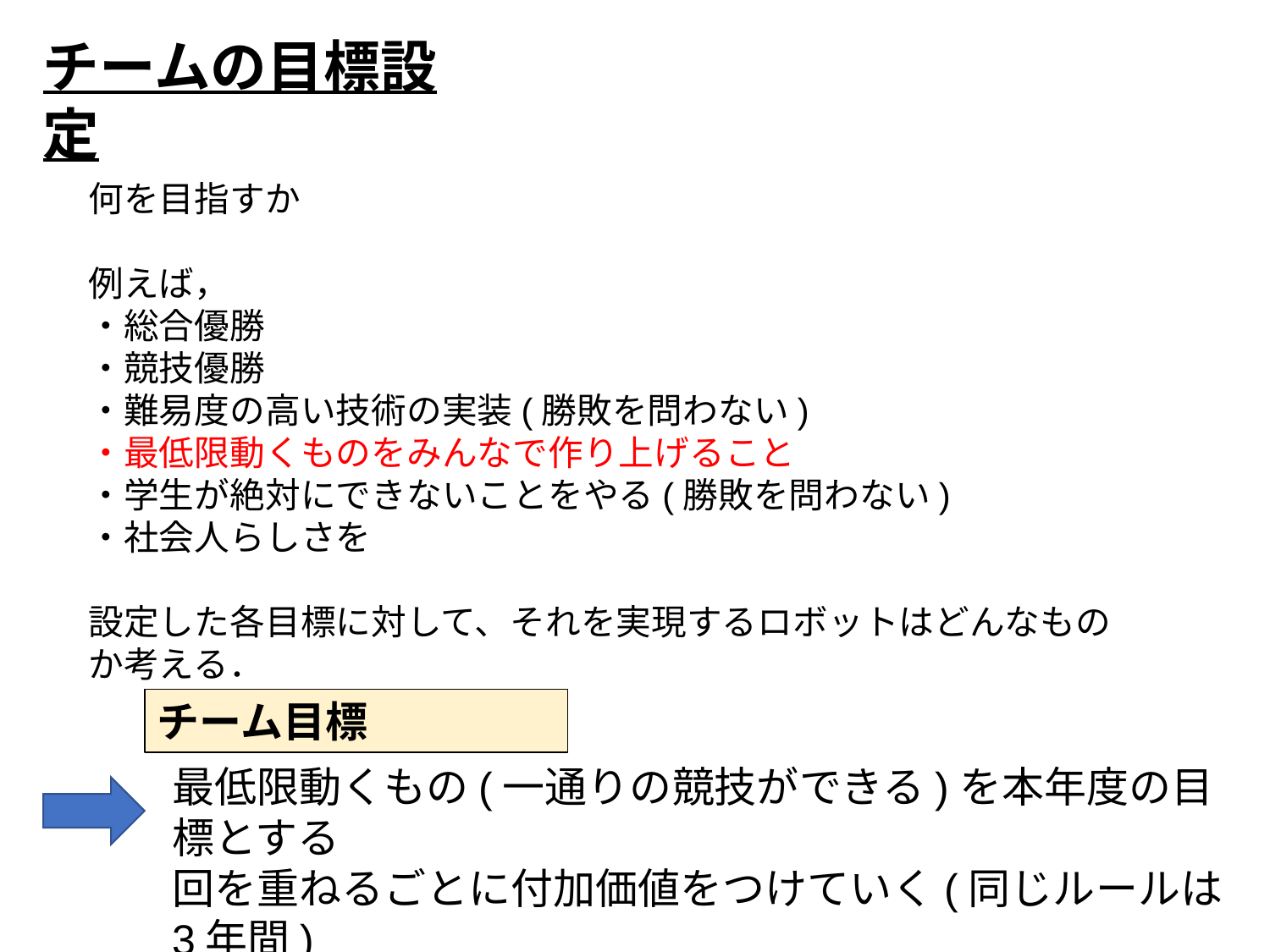

チームの目標設定
何を目指すか

例えば，
・総合優勝
・競技優勝
・難易度の高い技術の実装(勝敗を問わない)
・最低限動くものをみんなで作り上げること
・学生が絶対にできないことをやる(勝敗を問わない)
・社会人らしさを

設定した各目標に対して、それを実現するロボットはどんなものか考える．

チーム目標
最低限動くもの(一通りの競技ができる)を本年度の目標とする
回を重ねるごとに付加価値をつけていく(同じルールは3年間)